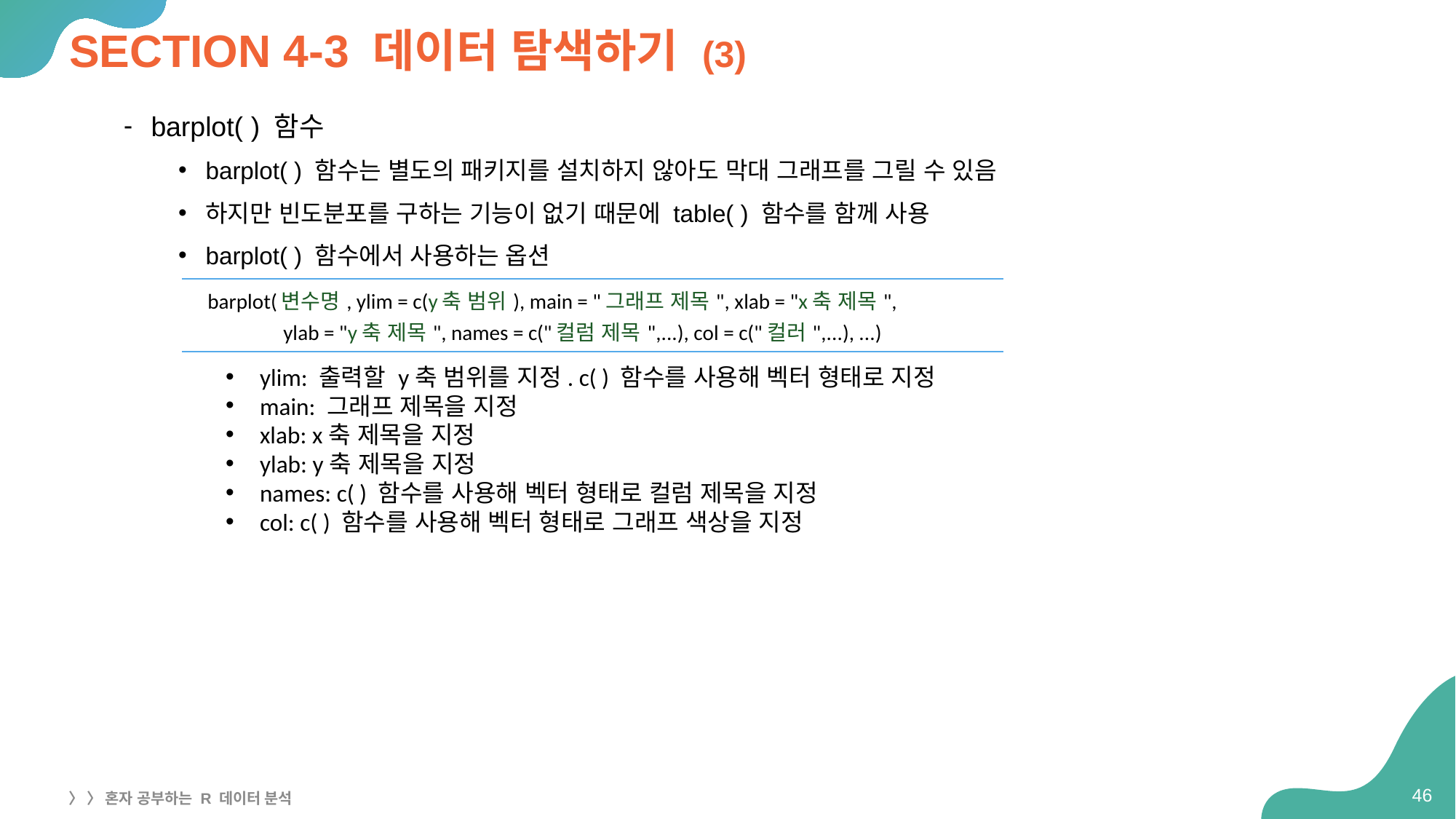

# SECTION 4-3 데이터 탐색하기 (3)
barplot( ) 함수
barplot( ) 함수는 별도의 패키지를 설치하지 않아도 막대 그래프를 그릴 수 있음
하지만 빈도분포를 구하는 기능이 없기 때문에 table( ) 함수를 함께 사용
barplot( ) 함수에서 사용하는 옵션

| barplot(변수명, ylim = c(y축 범위), main = "그래프 제목", xlab = "x축 제목", ylab = "y축 제목", names = c("컬럼 제목",...), col = c("컬러",...), ...) |
| --- |
ylim: 출력할 y축 범위를 지정. c( ) 함수를 사용해 벡터 형태로 지정
main: 그래프 제목을 지정
xlab: x축 제목을 지정
ylab: y축 제목을 지정
names: c( ) 함수를 사용해 벡터 형태로 컬럼 제목을 지정
col: c( ) 함수를 사용해 벡터 형태로 그래프 색상을 지정
46
〉 〉 혼자 공부하는 R 데이터 분석